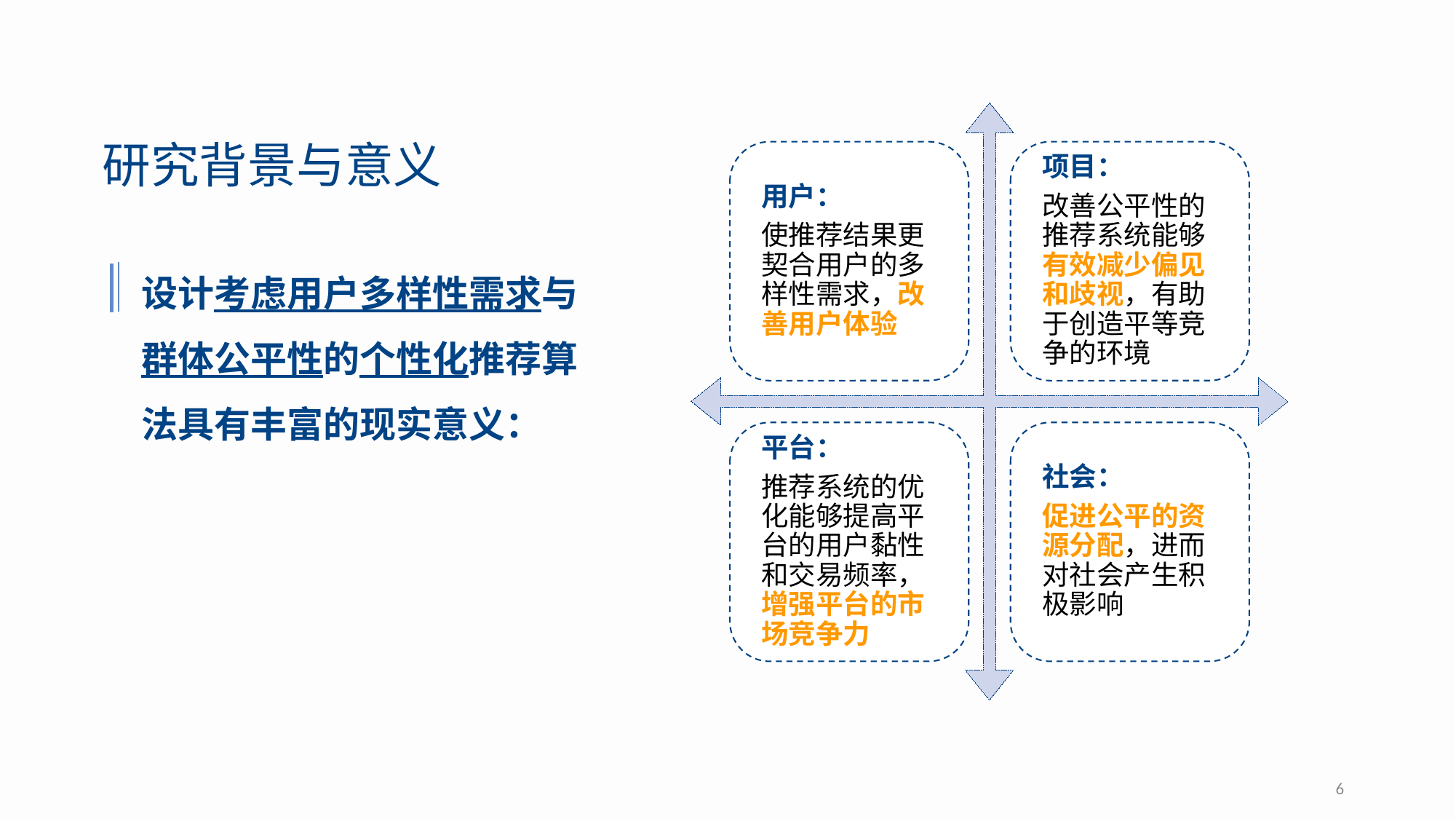

用户：
使推荐结果更契合用户的多样性需求，改善用户体验
项目：
改善公平性的推荐系统能够有效减少偏见和歧视，有助于创造平等竞争的环境
平台：
推荐系统的优化能够提高平台的用户黏性和交易频率，增强平台的市场竞争力
社会：
促进公平的资源分配，进而对社会产生积极影响
研究背景与意义
设计考虑用户多样性需求与群体公平性的个性化推荐算法具有丰富的现实意义：
6